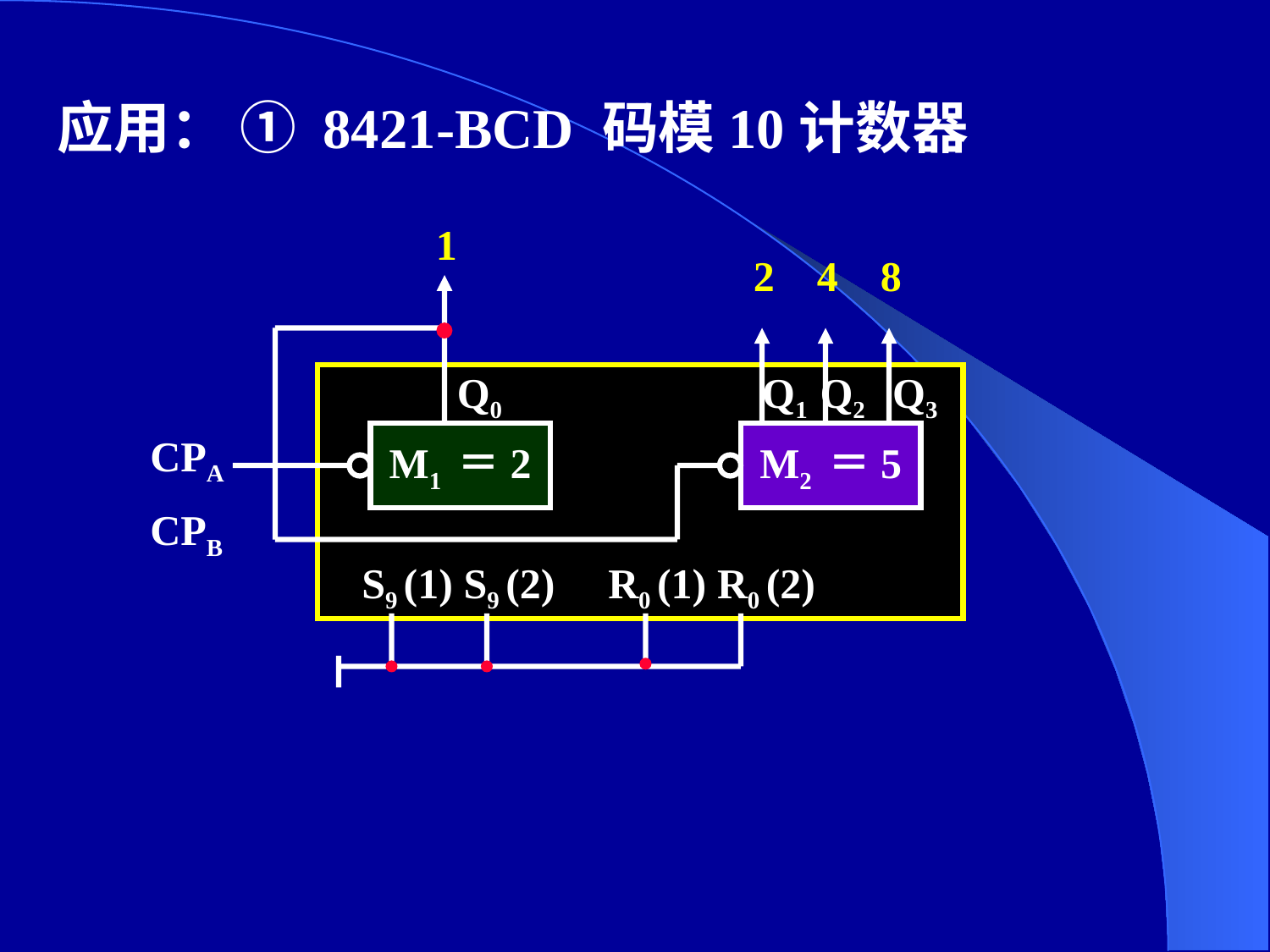

应用： ① 8421-BCD 码模10计数器
1
2
4
8

Q0                         Q1  Q2   Q3

CPA
M1 ＝2
M2 ＝5

CPB

S9 (1) S9 (2)     R0 (1) R0 (2)